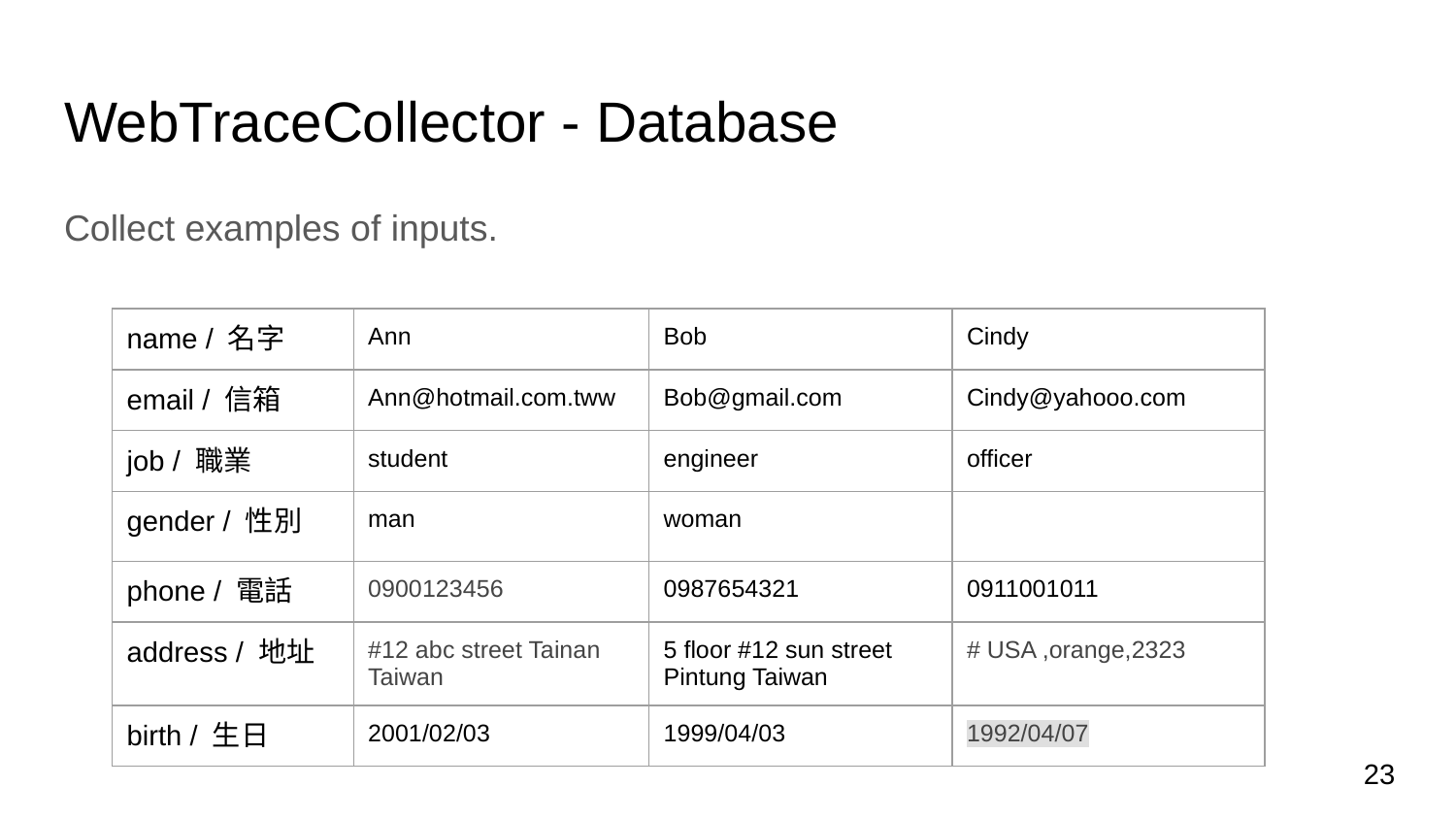

# WebTraceCollector - Database
Collect examples of inputs.
| name / 名字 | Ann | Bob | Cindy |
| --- | --- | --- | --- |
| email / 信箱 | Ann@hotmail.com.tww | Bob@gmail.com | Cindy@yahooo.com |
| job / 職業 | student | engineer | officer |
| gender / 性別 | man | woman |  |
| phone / 電話 | 0900123456 | 0987654321 | 0911001011 |
| address / 地址 | #12 abc street Tainan Taiwan | 5 floor #12 sun street Pintung Taiwan | # USA ,orange,2323 |
| birth / 生日 | 2001/02/03 | 1999/04/03 | 1992/04/07 |
23